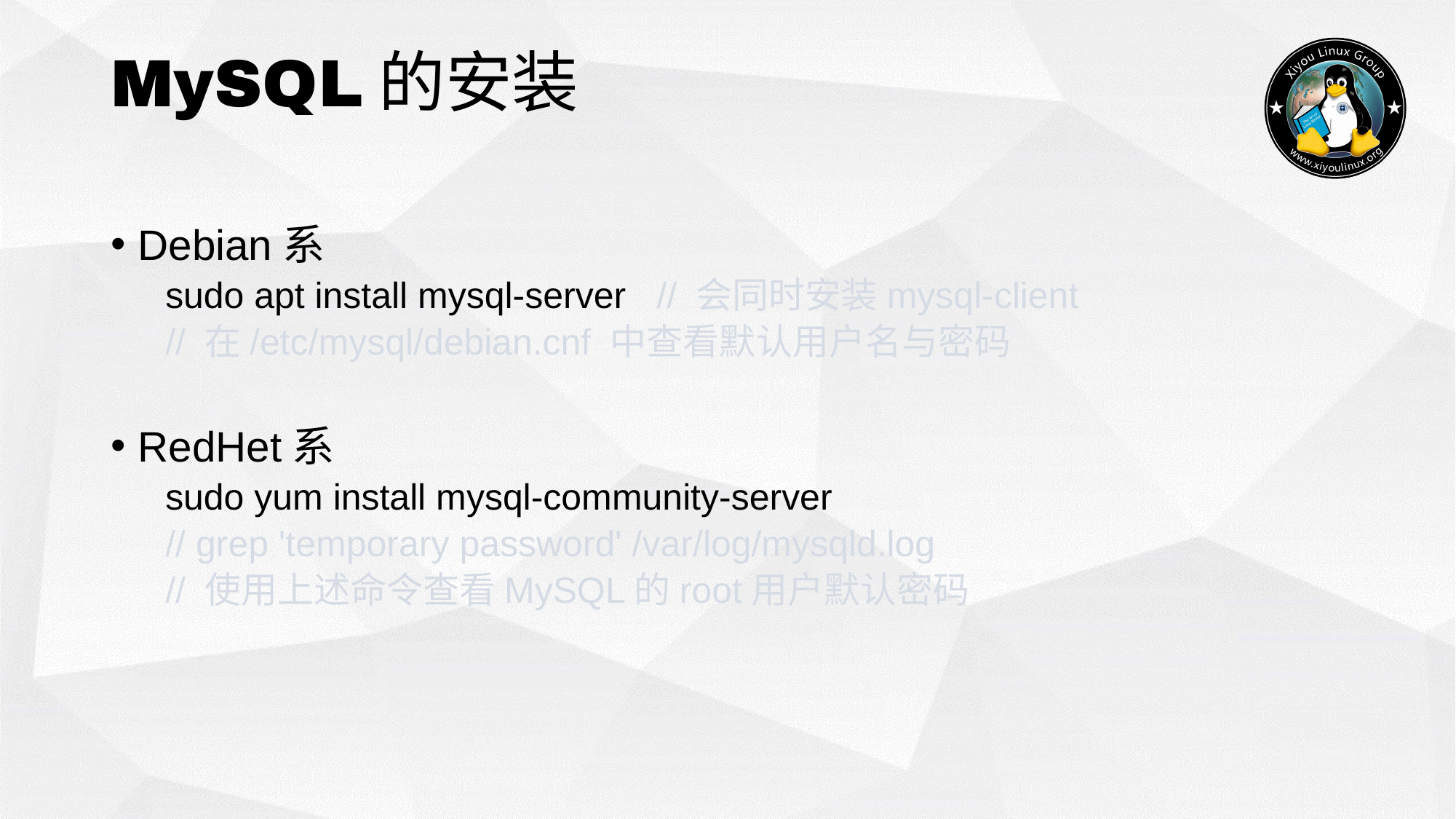

# MySQL的安装
Debian系
sudo apt install mysql-server   // 会同时安装mysql-client
// 在/etc/mysql/debian.cnf 中查看默认用户名与密码

RedHet系
sudo yum install mysql-community-server
// grep 'temporary password' /var/log/mysqld.log
// 使用上述命令查看MySQL的root用户默认密码